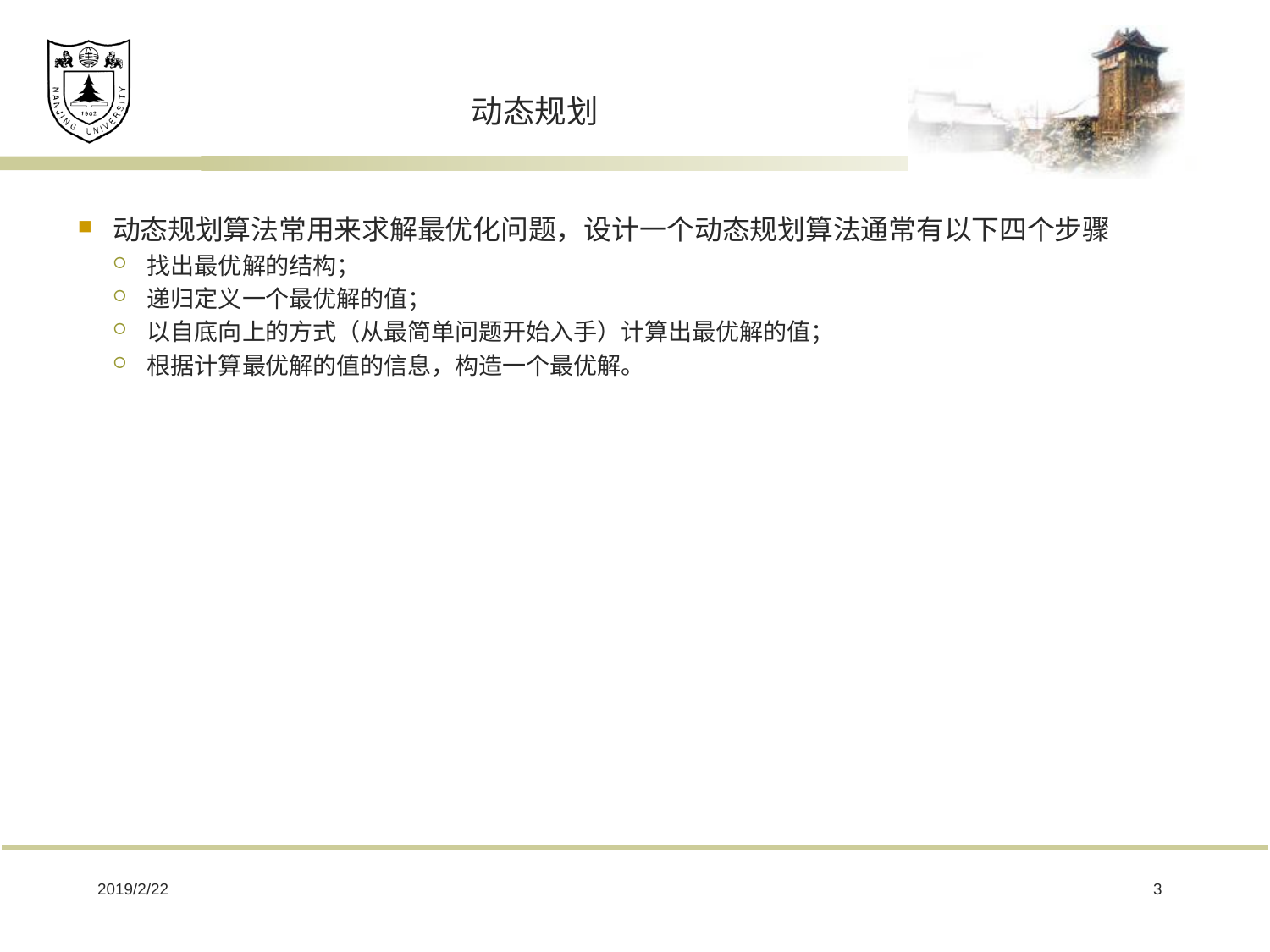

# 动态规划
动态规划算法常用来求解最优化问题，设计一个动态规划算法通常有以下四个步骤
找出最优解的结构；
递归定义一个最优解的值；
以自底向上的方式（从最简单问题开始入手）计算出最优解的值；
根据计算最优解的值的信息，构造一个最优解。
3
2019/2/22